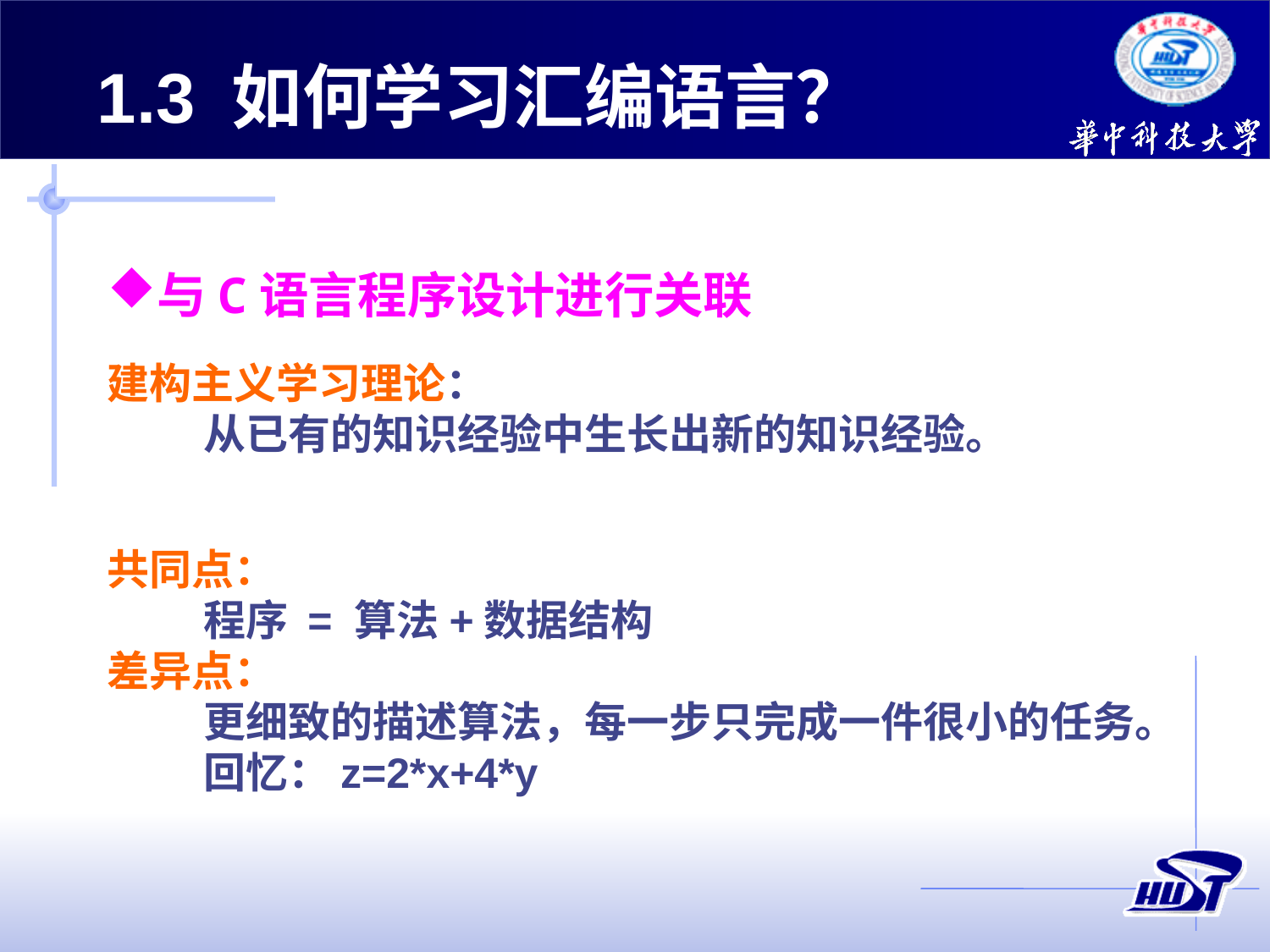

1.3 如何学习汇编语言？
与C语言程序设计进行关联
建构主义学习理论：
         从已有的知识经验中生长出新的知识经验。
共同点：
         程序 = 算法+数据结构
差异点：
         更细致的描述算法，每一步只完成一件很小的任务。
         回忆：z=2*x+4*y